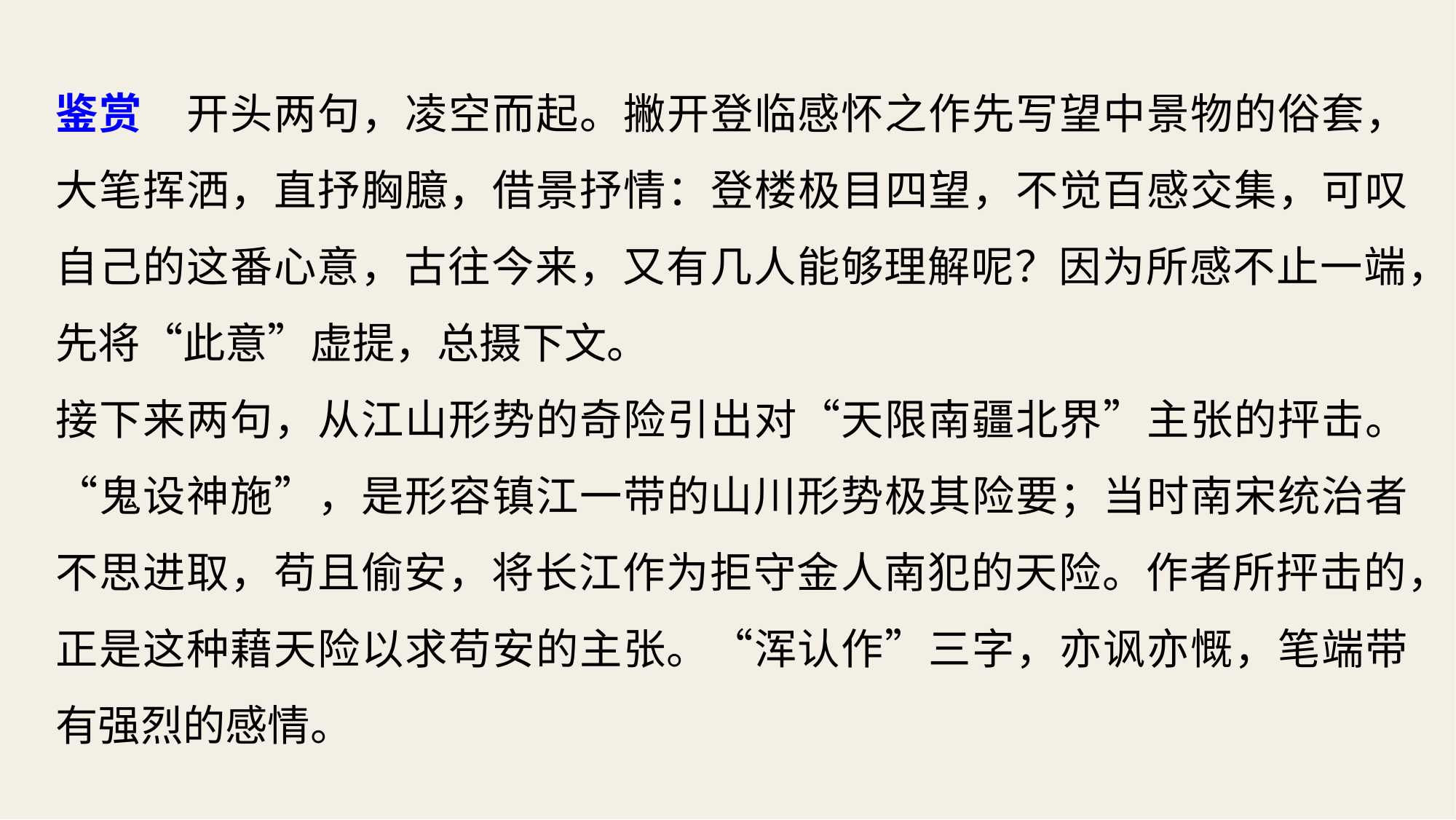

鉴赏　开头两句，凌空而起。撇开登临感怀之作先写望中景物的俗套，大笔挥洒，直抒胸臆，借景抒情：登楼极目四望，不觉百感交集，可叹自己的这番心意，古往今来，又有几人能够理解呢？因为所感不止一端，先将“此意”虚提，总摄下文。
接下来两句，从江山形势的奇险引出对“天限南疆北界”主张的抨击。“鬼设神施”，是形容镇江一带的山川形势极其险要；当时南宋统治者不思进取，苟且偷安，将长江作为拒守金人南犯的天险。作者所抨击的，正是这种藉天险以求苟安的主张。“浑认作”三字，亦讽亦慨，笔端带有强烈的感情。